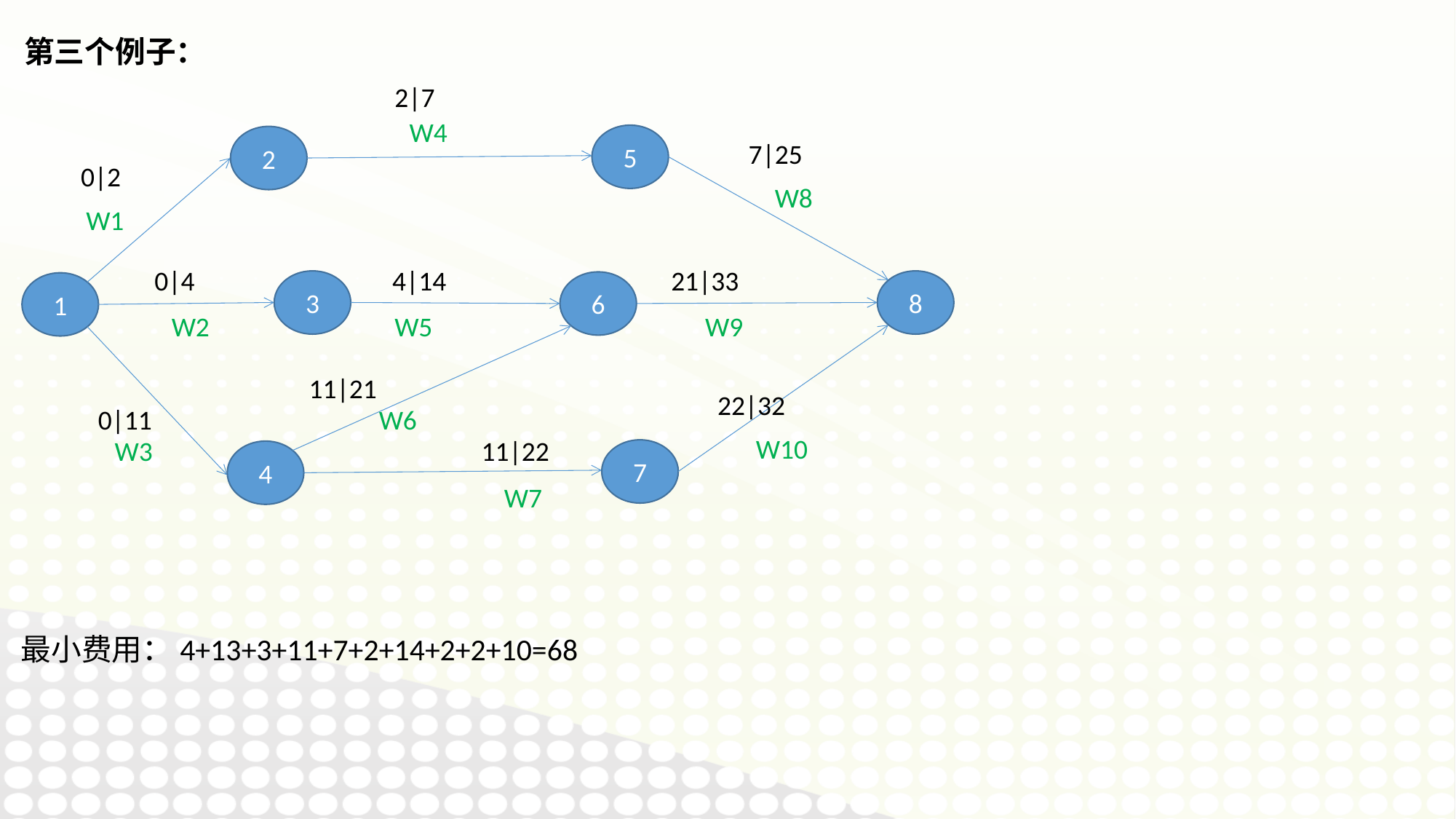

第三个例子：
2|7
W4
5
2
7|25
0|2
W8
W1
0|4
4|14
21|33
3
8
6
1
W2
W5
W9
11|21
22|32
0|11
W6
W10
W3
11|22
7
4
W7
最小费用：4+13+3+11+7+2+14+2+2+10=68